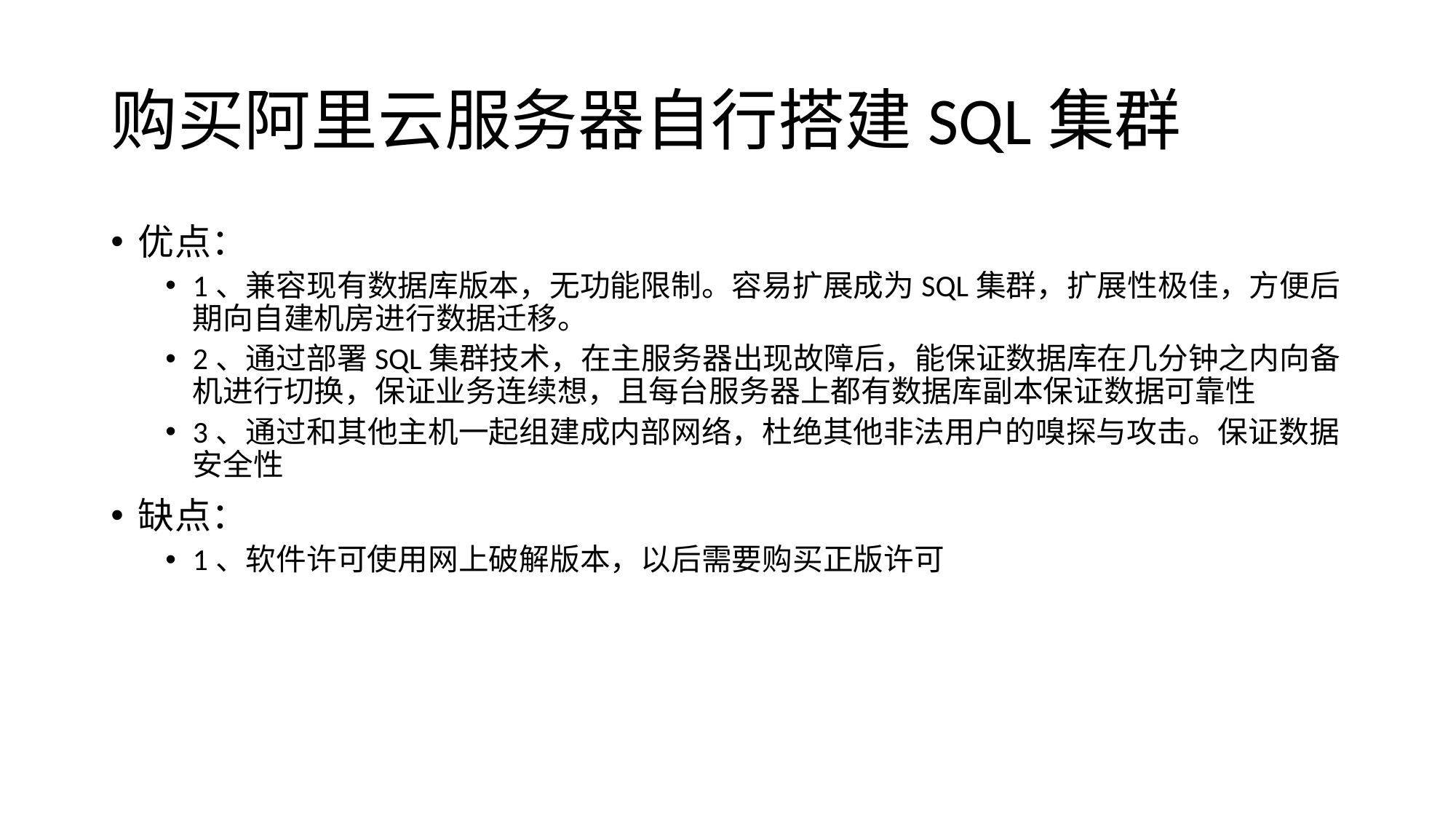

# 购买阿里云服务器自行搭建SQL集群
优点：
1、兼容现有数据库版本，无功能限制。容易扩展成为SQL集群，扩展性极佳，方便后期向自建机房进行数据迁移。
2、通过部署SQL集群技术，在主服务器出现故障后，能保证数据库在几分钟之内向备机进行切换，保证业务连续想，且每台服务器上都有数据库副本保证数据可靠性
3、通过和其他主机一起组建成内部网络，杜绝其他非法用户的嗅探与攻击。保证数据安全性
缺点：
1、软件许可使用网上破解版本，以后需要购买正版许可